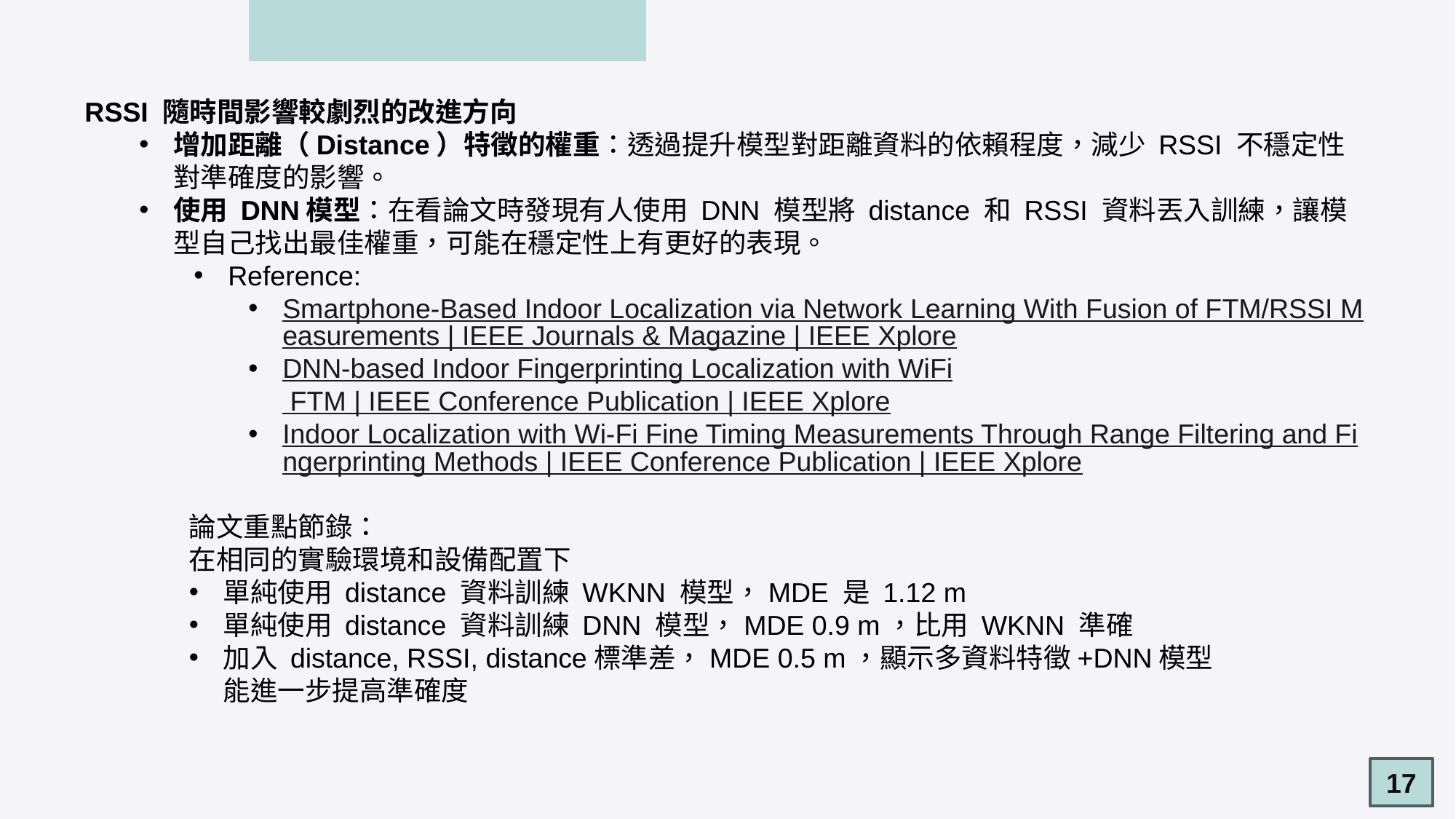

RSSI 隨時間影響較劇烈的改進方向
增加距離（Distance）特徵的權重：透過提升模型對距離資料的依賴程度，減少 RSSI 不穩定性對準確度的影響。
使用 DNN模型：在看論文時發現有人使用 DNN 模型將 distance 和 RSSI 資料丟入訓練，讓模型自己找出最佳權重，可能在穩定性上有更好的表現。
Reference:
Smartphone-Based Indoor Localization via Network Learning With Fusion of FTM/RSSI Measurements | IEEE Journals & Magazine | IEEE Xplore
DNN-based Indoor Fingerprinting Localization with WiFi FTM | IEEE Conference Publication | IEEE Xplore
Indoor Localization with Wi-Fi Fine Timing Measurements Through Range Filtering and Fingerprinting Methods | IEEE Conference Publication | IEEE Xplore

論文重點節錄：
在相同的實驗環境和設備配置下
單純使用 distance 資料訓練 WKNN 模型，MDE 是 1.12 m
單純使用 distance 資料訓練 DNN 模型，MDE 0.9 m，比用 WKNN 準確
加入 distance, RSSI, distance標準差，MDE 0.5 m，顯示多資料特徵+DNN模型能進一步提高準確度
17